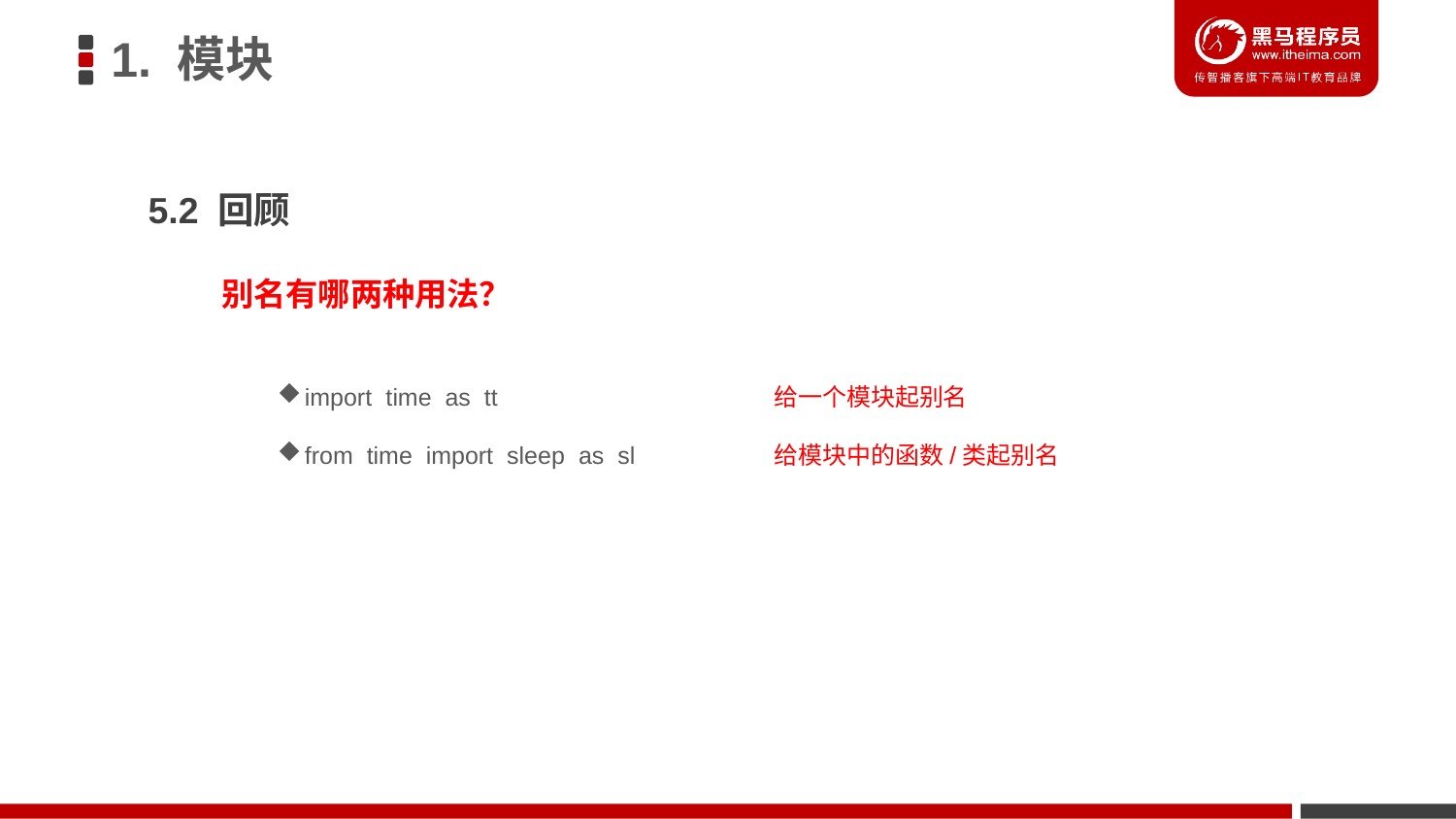

1. 模块
5.2 回顾
别名有哪两种用法？
给一个模块起别名

给模块中的函数/类起别名
import  time  as  tt

from  time  import  sleep  as  sl